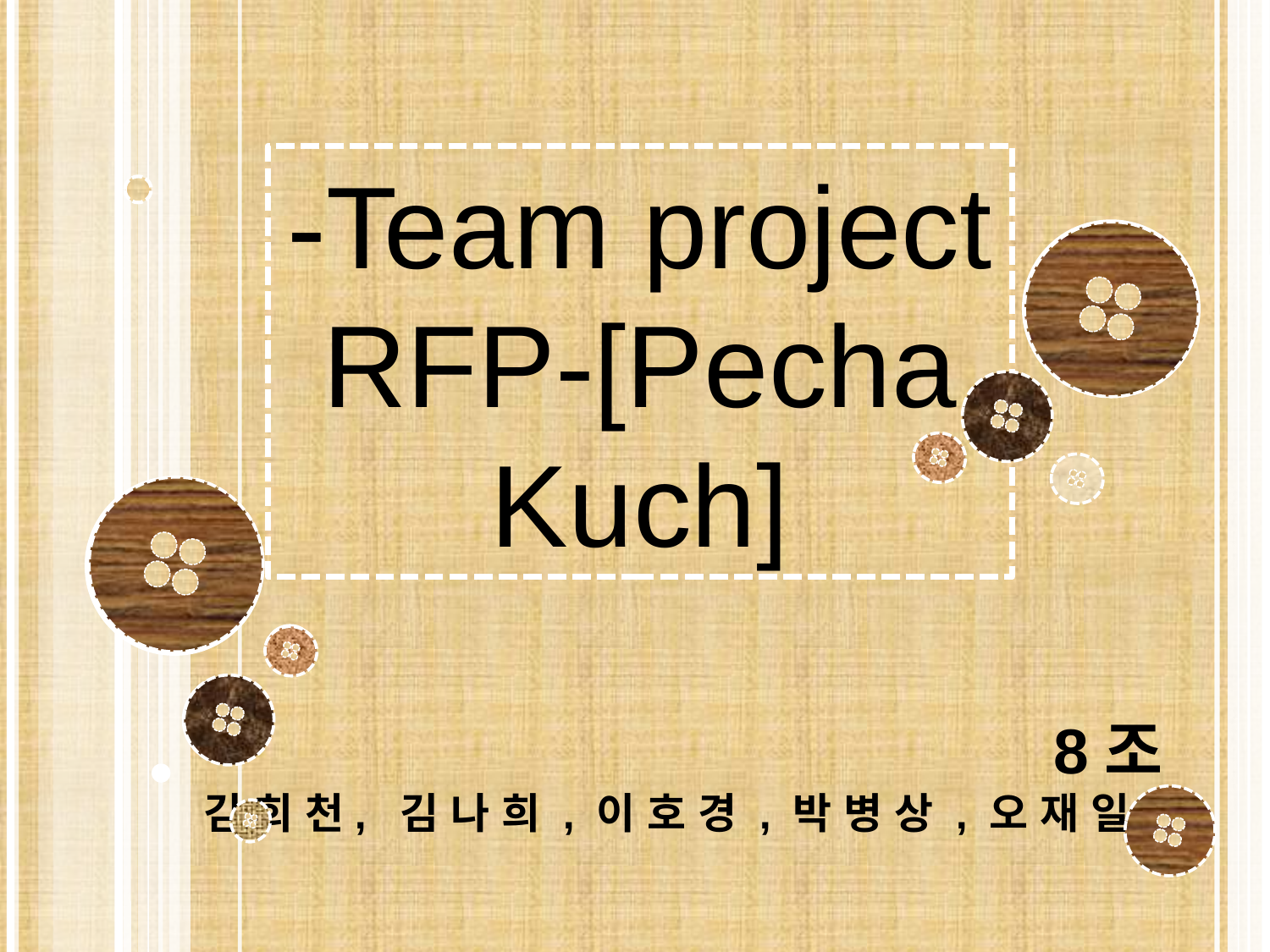

-Team project RFP-[Pecha Kuch]

8조
김 희 천,  김 나 희 , 이 호 경 , 박 병 상 , 오 재 일